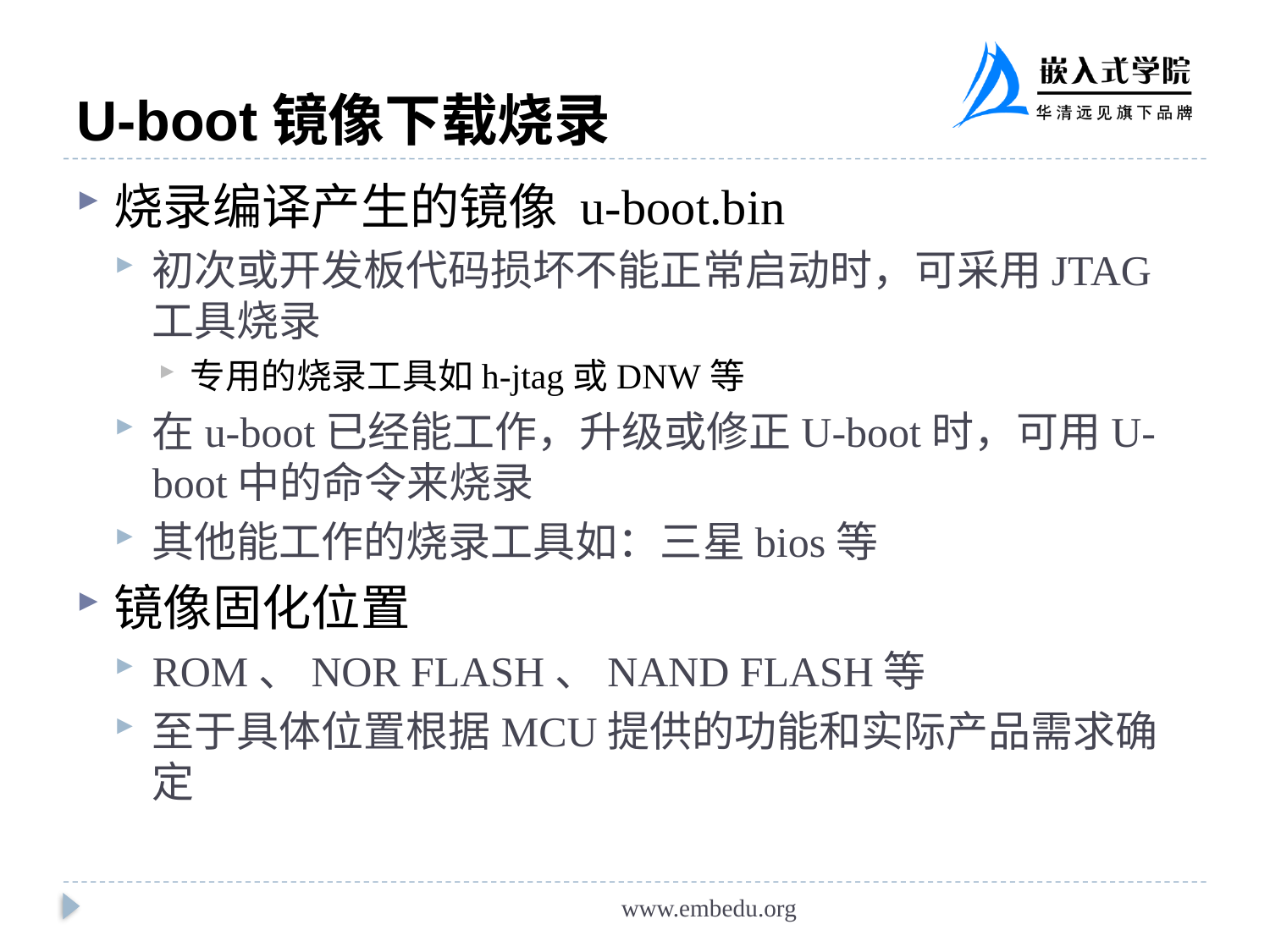

# U-boot镜像下载烧录
烧录编译产生的镜像 u-boot.bin
初次或开发板代码损坏不能正常启动时，可采用JTAG工具烧录
专用的烧录工具如h-jtag或DNW等
在u-boot已经能工作，升级或修正U-boot时，可用U-boot中的命令来烧录
其他能工作的烧录工具如：三星bios等
镜像固化位置
ROM、NOR FLASH、NAND FLASH等
至于具体位置根据MCU提供的功能和实际产品需求确定
www.embedu.org